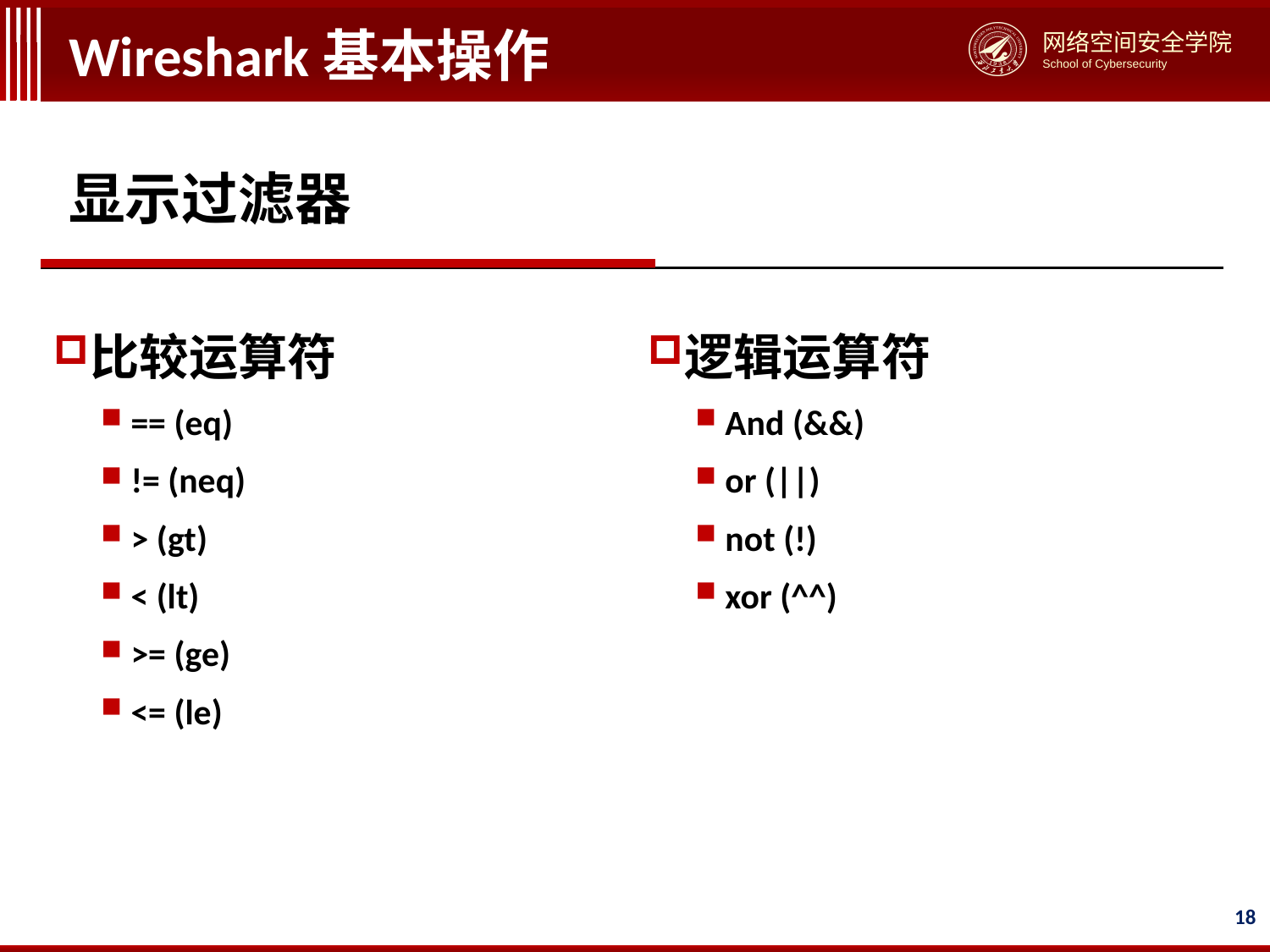

# Wireshark基本操作
显示过滤器
逻辑运算符
And (&&)
or (||)
not (!)
xor (^^)
比较运算符
== (eq)
!= (neq)
> (gt)
< (lt)
>= (ge)
<= (le)